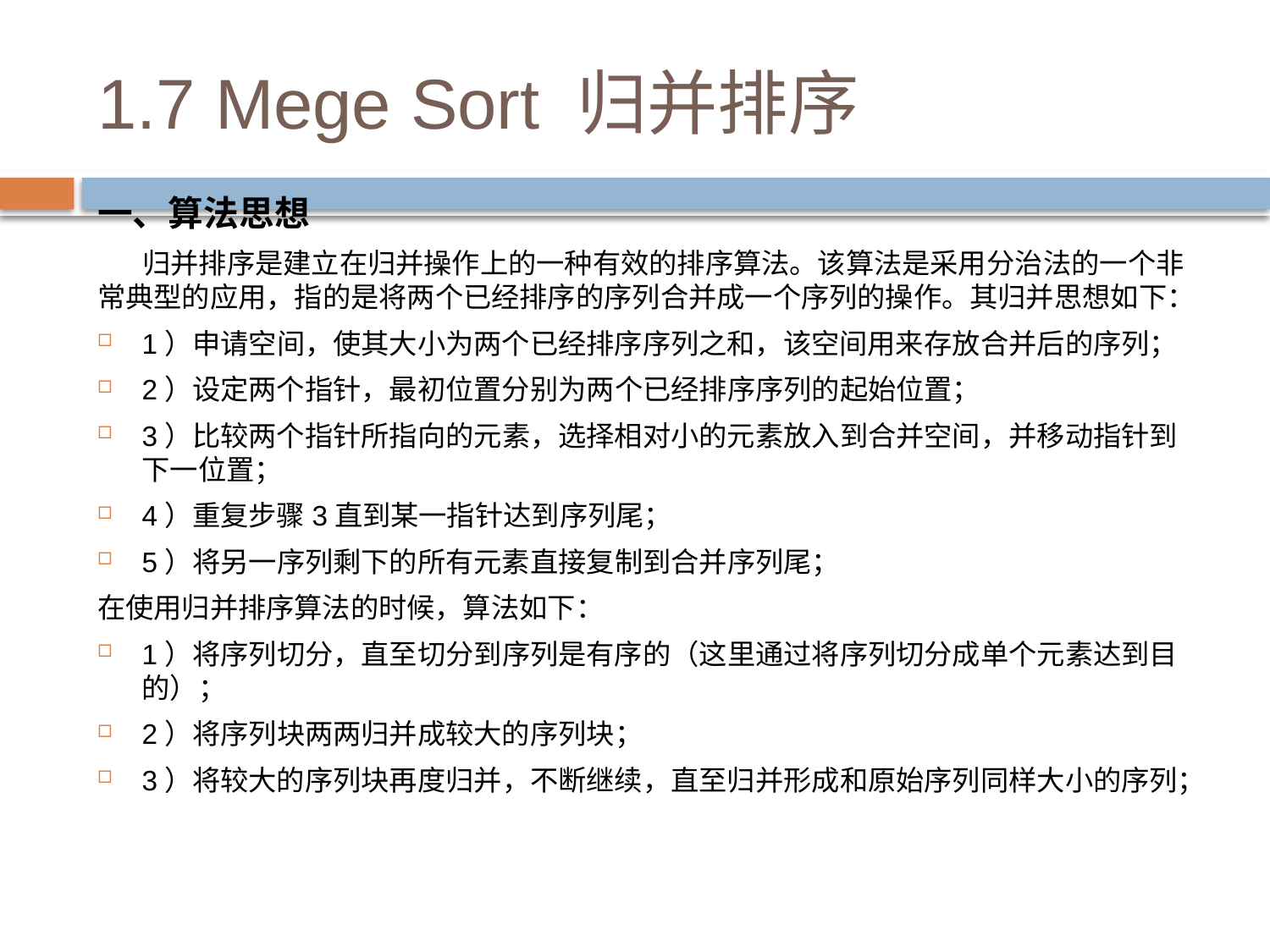

# 1.7 Mege Sort 归并排序
一、算法思想
      归并排序是建立在归并操作上的一种有效的排序算法。该算法是采用分治法的一个非常典型的应用，指的是将两个已经排序的序列合并成一个序列的操作。其归并思想如下：
1）申请空间，使其大小为两个已经排序序列之和，该空间用来存放合并后的序列；
2）设定两个指针，最初位置分别为两个已经排序序列的起始位置；
3）比较两个指针所指向的元素，选择相对小的元素放入到合并空间，并移动指针到下一位置；
4）重复步骤3直到某一指针达到序列尾；
5）将另一序列剩下的所有元素直接复制到合并序列尾；
在使用归并排序算法的时候，算法如下：
1）将序列切分，直至切分到序列是有序的（这里通过将序列切分成单个元素达到目的）；
2）将序列块两两归并成较大的序列块；
3）将较大的序列块再度归并，不断继续，直至归并形成和原始序列同样大小的序列；